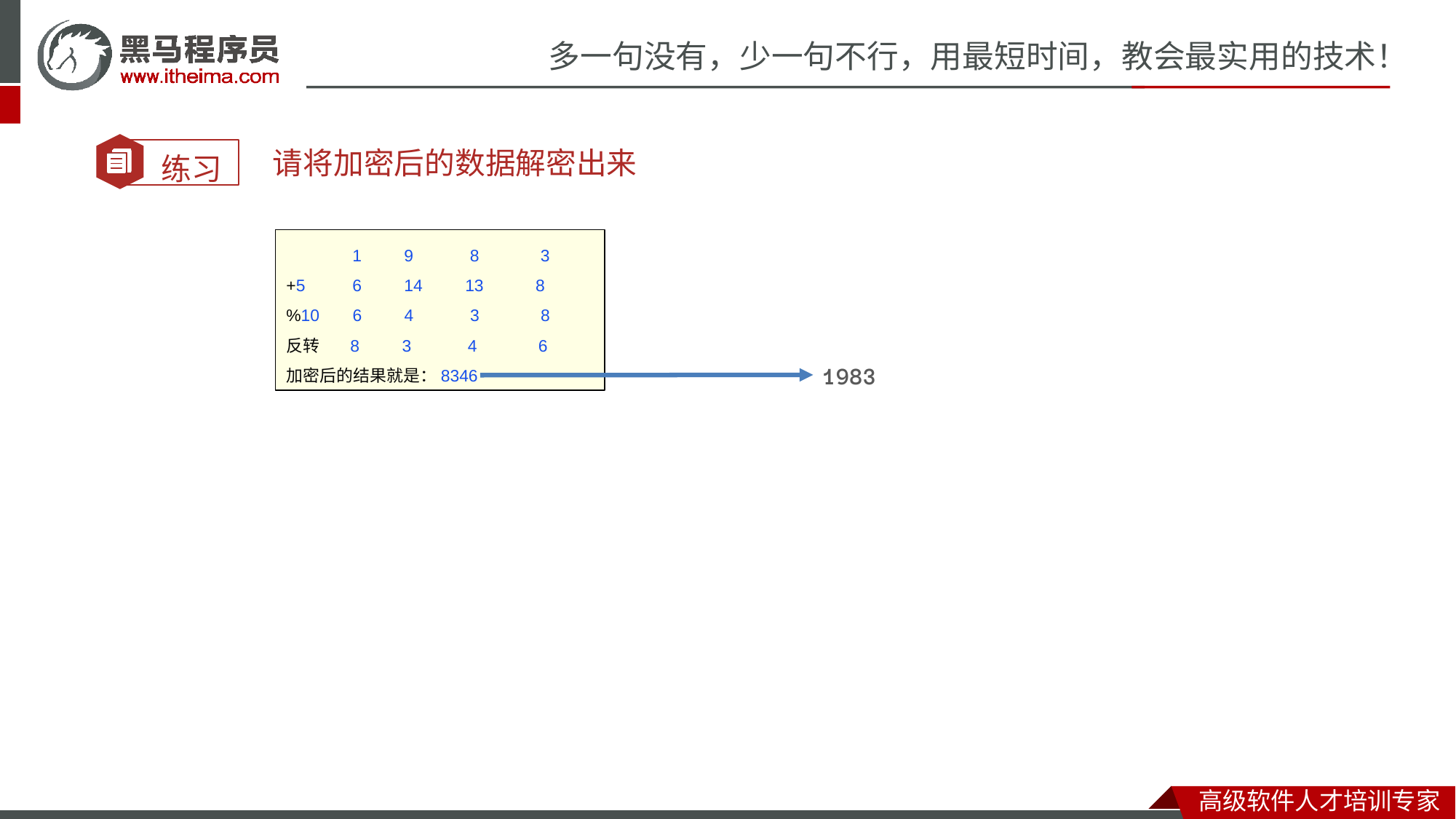

请将加密后的数据解密出来
              1         9            8             3
+5          6         14         13           8
%10       6         4            3             8
反转       8         3            4             6
加密后的结果就是：8346
1983